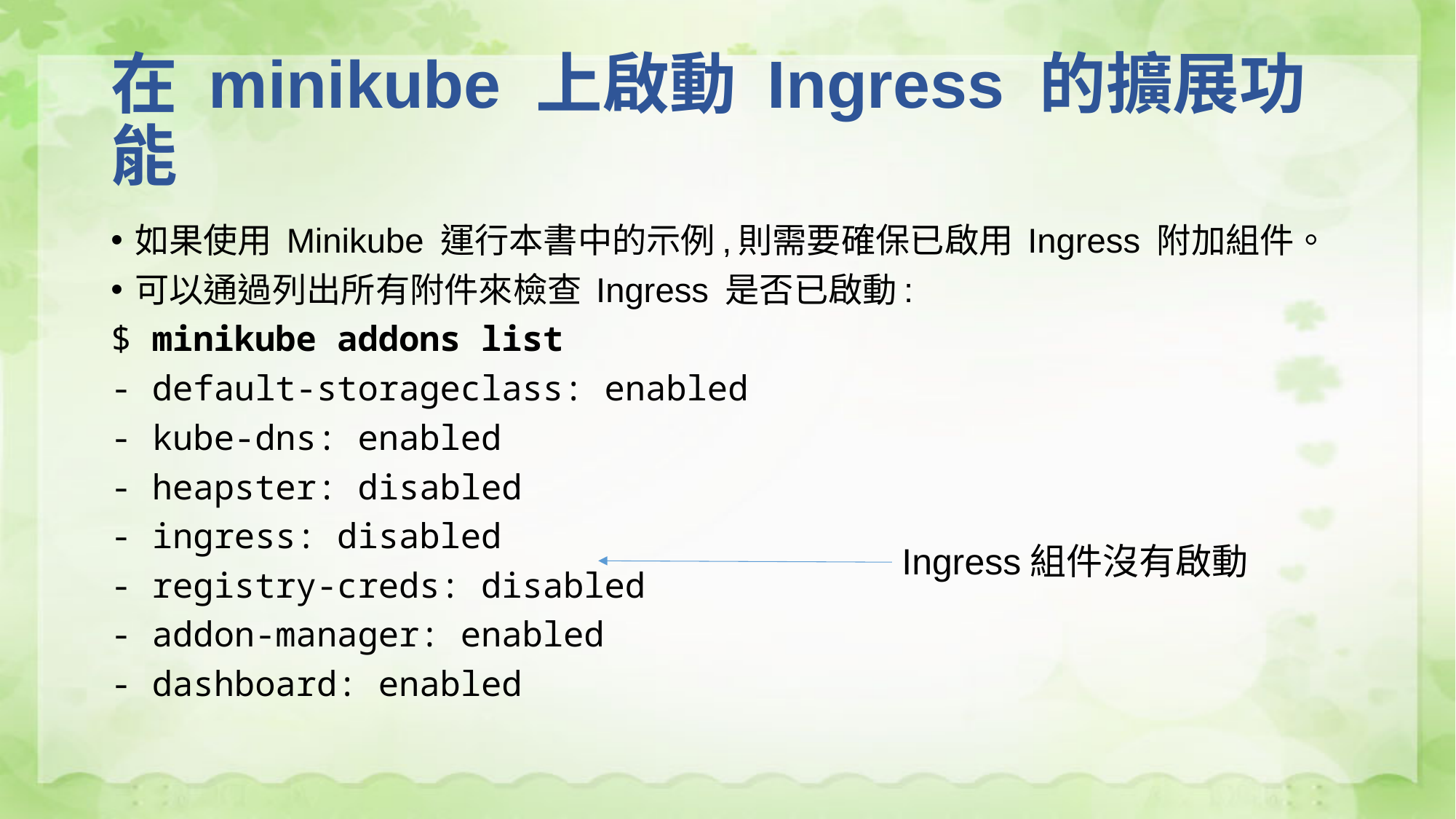

# 在 minikube 上啟動 Ingress 的擴展功能
如果使用 Minikube 運行本書中的示例,則需要確保已啟用 Ingress 附加組件。
可以通過列出所有附件來檢查 Ingress 是否已啟動:
$ minikube addons list
- default-storageclass: enabled
- kube-dns: enabled
- heapster: disabled
- ingress: disabled
- registry-creds: disabled
- addon-manager: enabled
- dashboard: enabled

Ingress組件沒有啟動